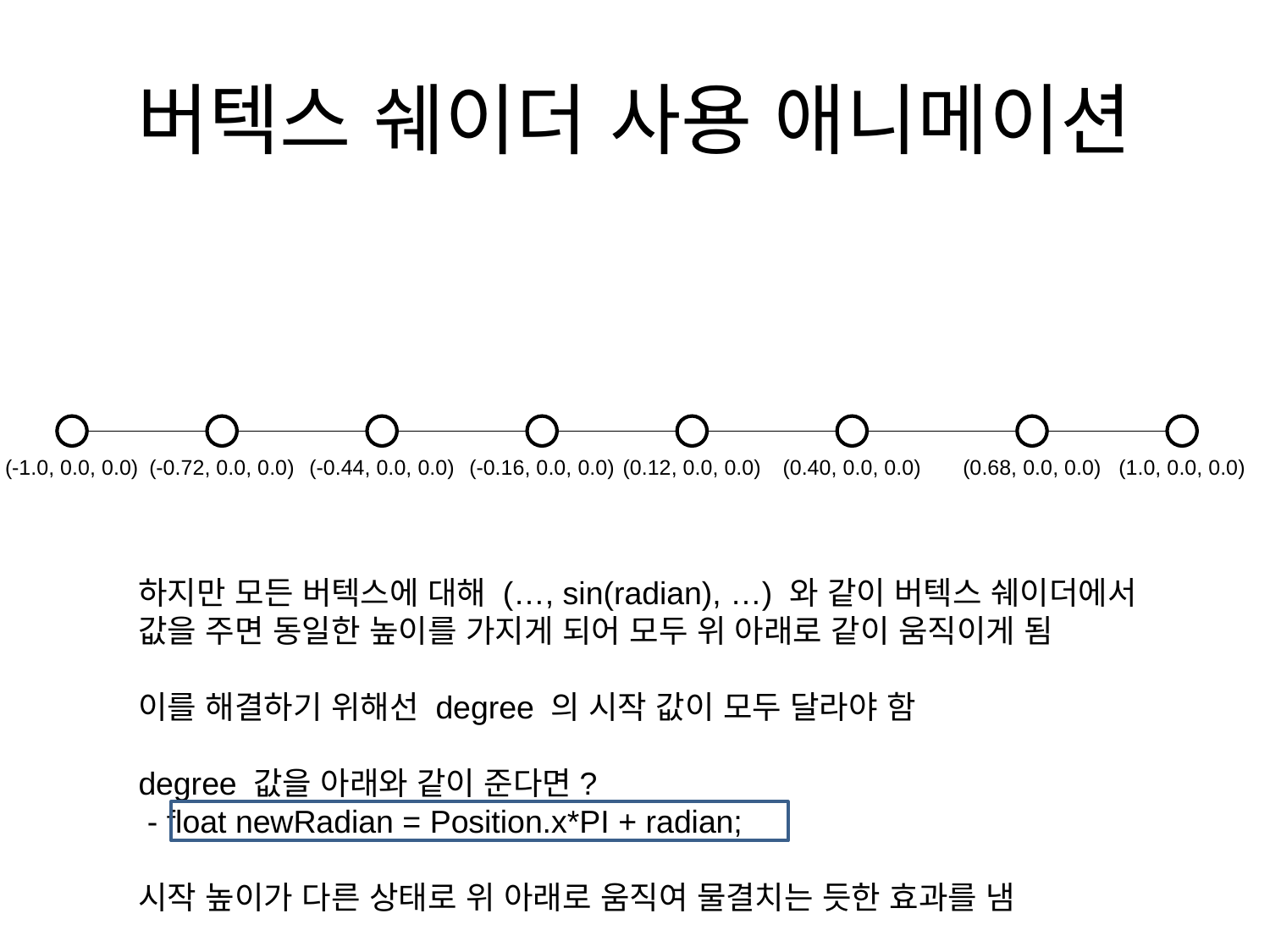

# 버텍스 쉐이더 사용 애니메이션

(-1.0, 0.0, 0.0)
(-0.72, 0.0, 0.0)
(-0.44, 0.0, 0.0)
(-0.16, 0.0, 0.0)
(0.12, 0.0, 0.0)
(0.40, 0.0, 0.0)
(0.68, 0.0, 0.0)
(1.0, 0.0, 0.0)
하지만 모든 버텍스에 대해 (…, sin(radian), …) 와 같이 버텍스 쉐이더에서 값을 주면 동일한 높이를 가지게 되어 모두 위 아래로 같이 움직이게 됨

이를 해결하기 위해선 degree 의 시작 값이 모두 달라야 함

degree 값을 아래와 같이 준다면?
 - float newRadian = Position.x*PI + radian;

시작 높이가 다른 상태로 위 아래로 움직여 물결치는 듯한 효과를 냄